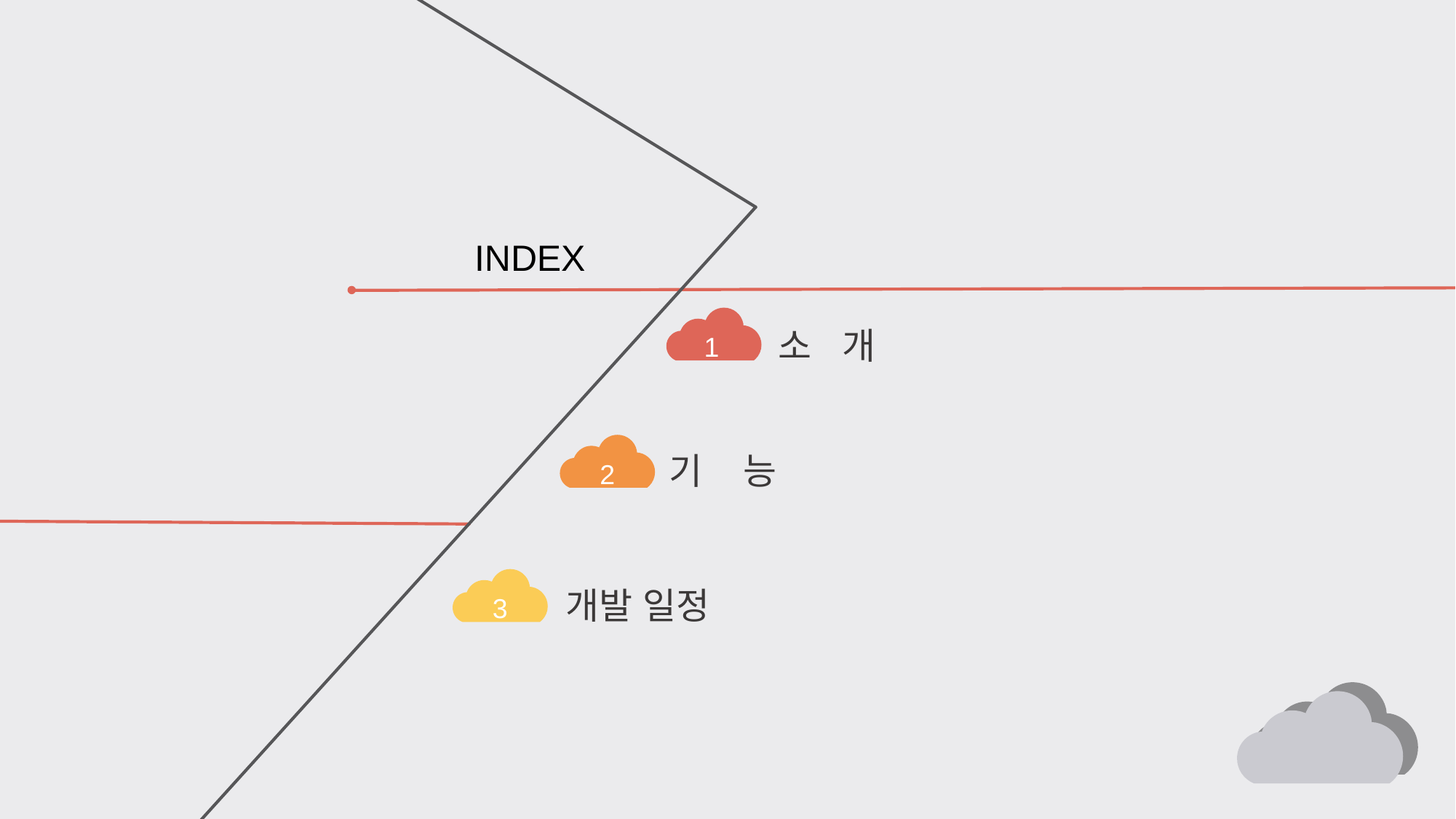

INDEX

1
소   개

2
기    능

3
개발 일정